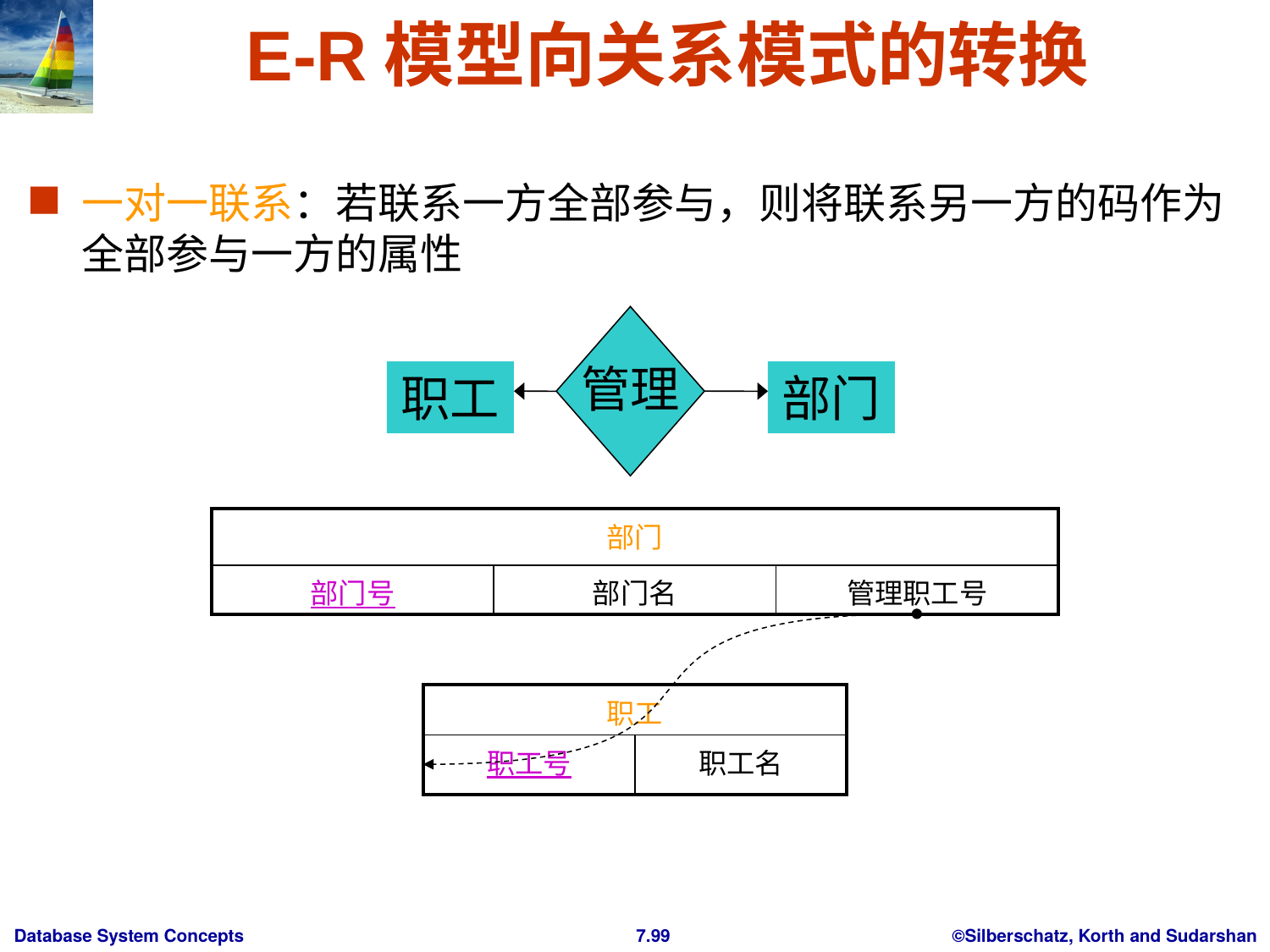

# E-R模型向关系模式的转换
一对一联系：若联系一方全部参与，则将联系另一方的码作为全部参与一方的属性
管理
职工
部门

| 部门 |  |  |
| --- | --- | --- |
| 部门号 | 部门名 | 管理职工号 |
| 职工 |  |
| --- | --- |
| 职工号 | 职工名 |